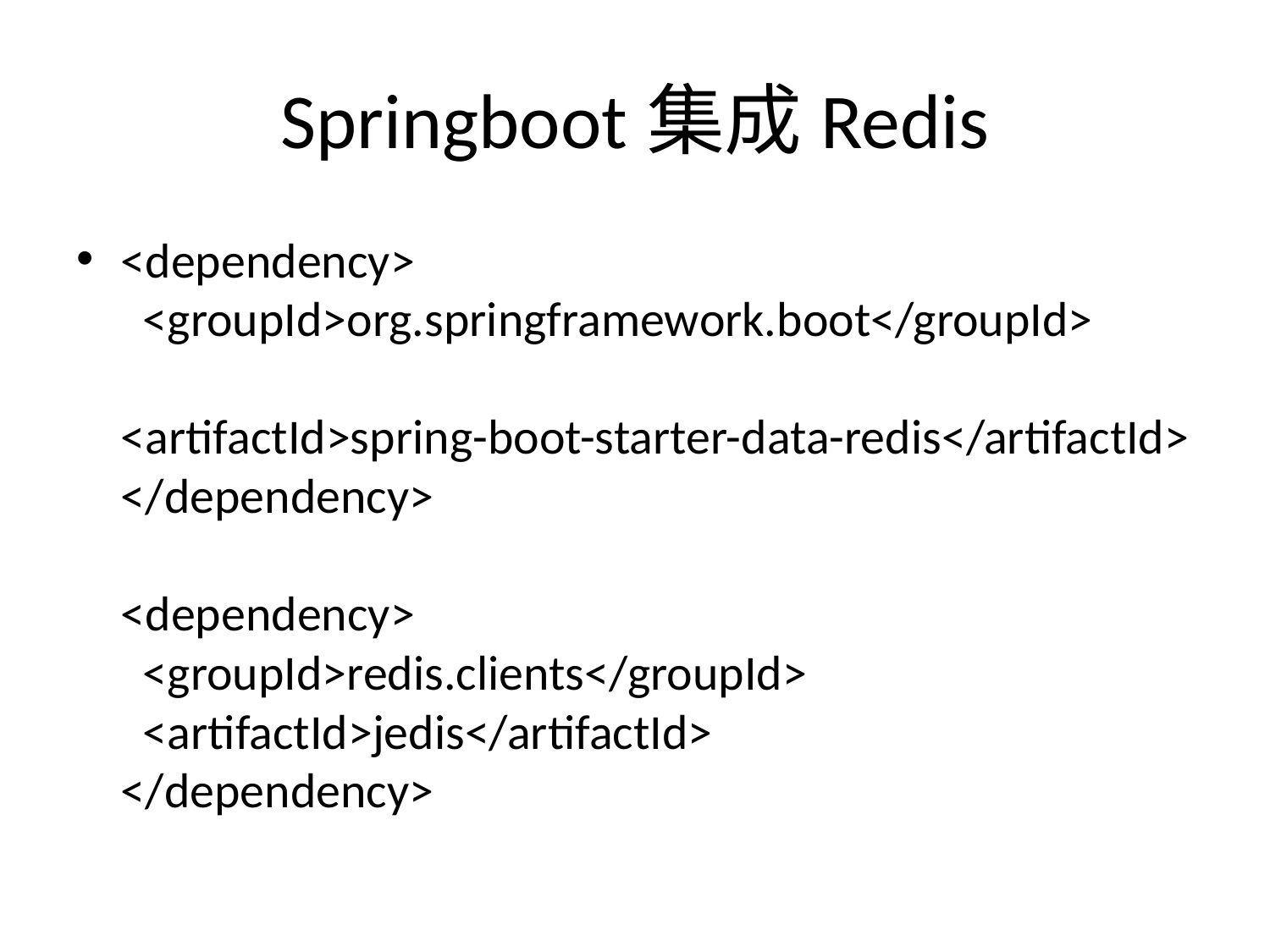

# Springboot集成Redis
<dependency>
  <groupId>org.springframework.boot</groupId>
  <artifactId>spring-boot-starter-data-redis</artifactId>
</dependency>
<dependency>
  <groupId>redis.clients</groupId>
  <artifactId>jedis</artifactId>
</dependency>